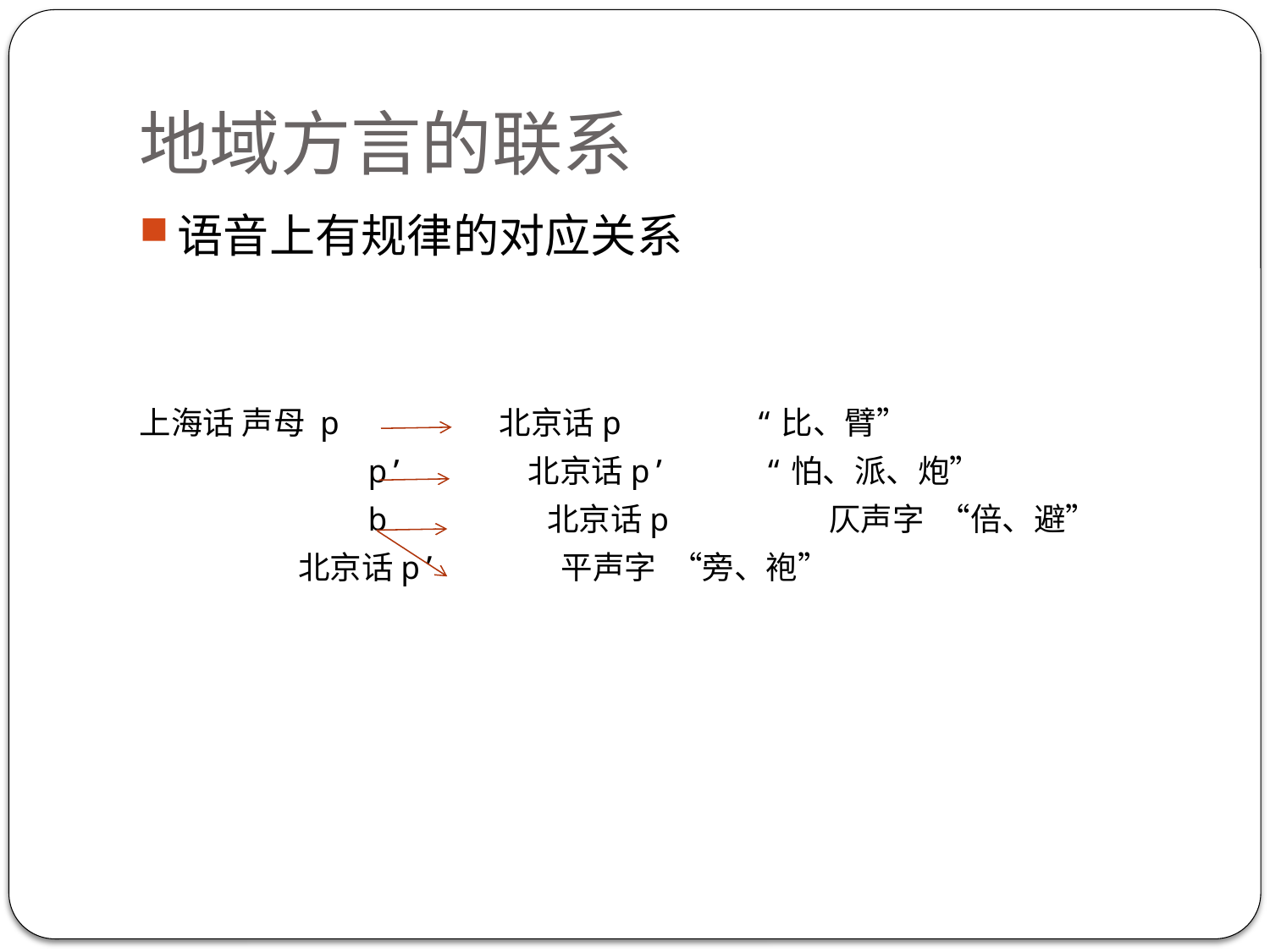

# 地域方言的联系
语音上有规律的对应关系

上海话 声母 p        北京话p       “比、臂”
            p’      北京话p’     “怕、派、炮”
            b        北京话p        仄声字  “倍、避”
                     北京话p’      平声字  “旁、袍”